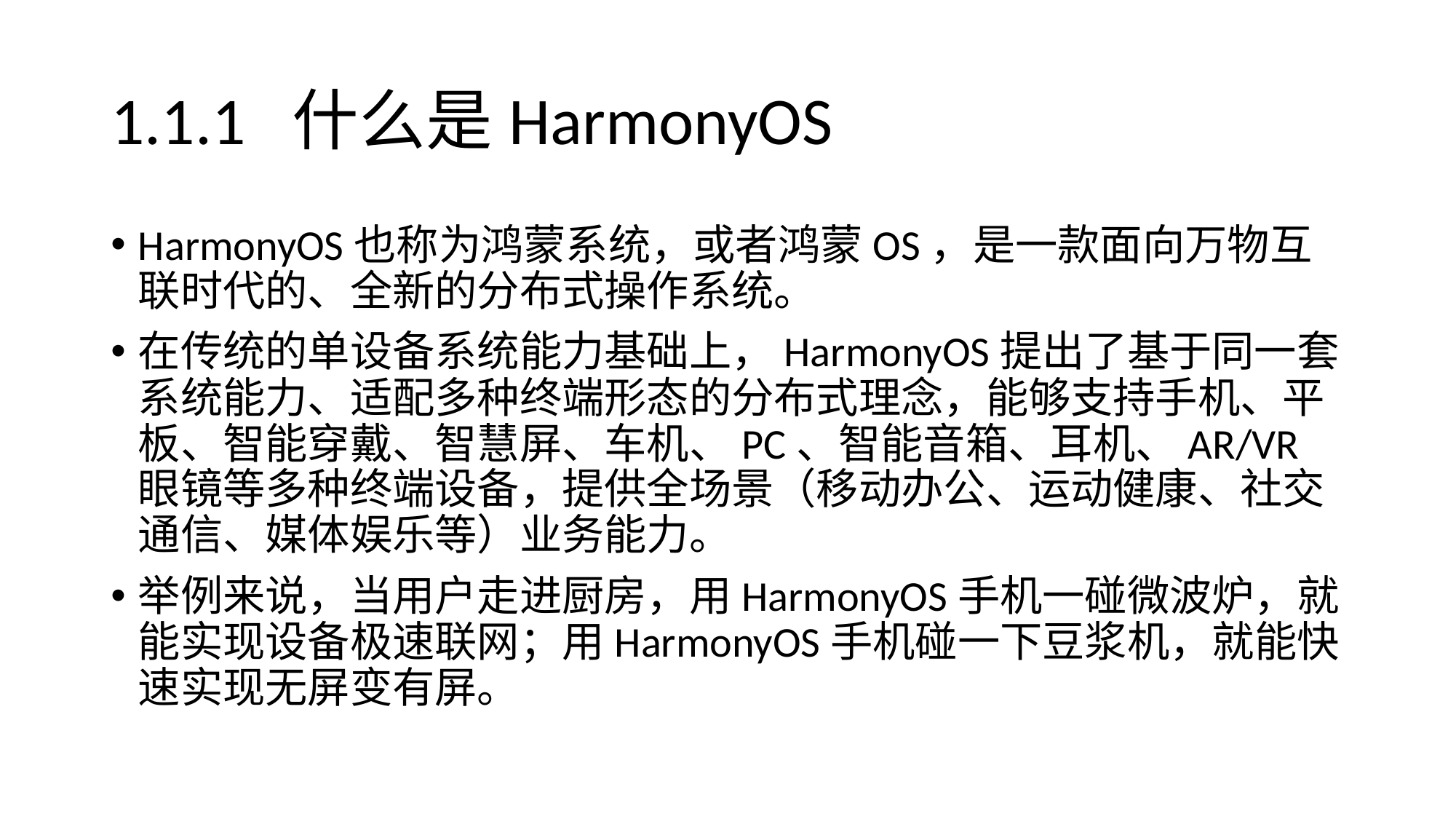

# 1.1.1  什么是HarmonyOS
HarmonyOS也称为鸿蒙系统，或者鸿蒙OS，是一款面向万物互联时代的、全新的分布式操作系统。
在传统的单设备系统能力基础上，HarmonyOS提出了基于同一套系统能力、适配多种终端形态的分布式理念，能够支持手机、平板、智能穿戴、智慧屏、车机、PC、智能音箱、耳机、AR/VR眼镜等多种终端设备，提供全场景（移动办公、运动健康、社交通信、媒体娱乐等）业务能力。
举例来说，当用户走进厨房，用HarmonyOS手机一碰微波炉，就能实现设备极速联网；用HarmonyOS手机碰一下豆浆机，就能快速实现无屏变有屏。